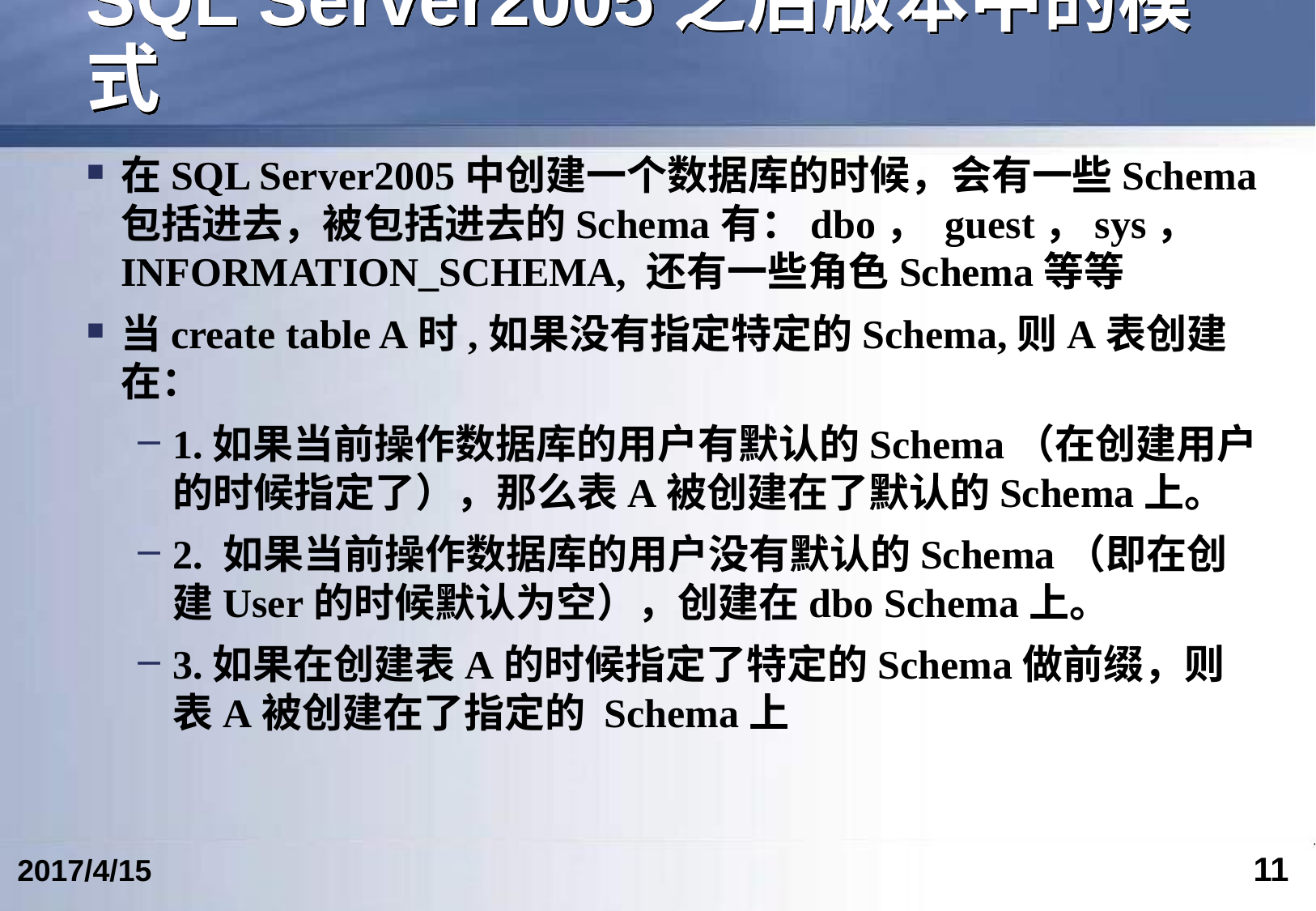

# SQL Server2005之后版本中的模式
在SQL Server2005中创建一个数据库的时候，会有一些Schema包括进去，被包括进去的Schema有：dbo， guest，sys， INFORMATION_SCHEMA, 还有一些角色Schema等等
当create table A时,如果没有指定特定的Schema,则A表创建在：
1.如果当前操作数据库的用户有默认的Schema（在创建用户的时候指定了），那么表A被创建在了默认的Schema上。
2. 如果当前操作数据库的用户没有默认的Schema（即在创建User的时候默认为空），创建在dbo Schema上。
3.如果在创建表A的时候指定了特定的Schema做前缀，则表A被创建在了指定的 Schema上
11
2017/4/15